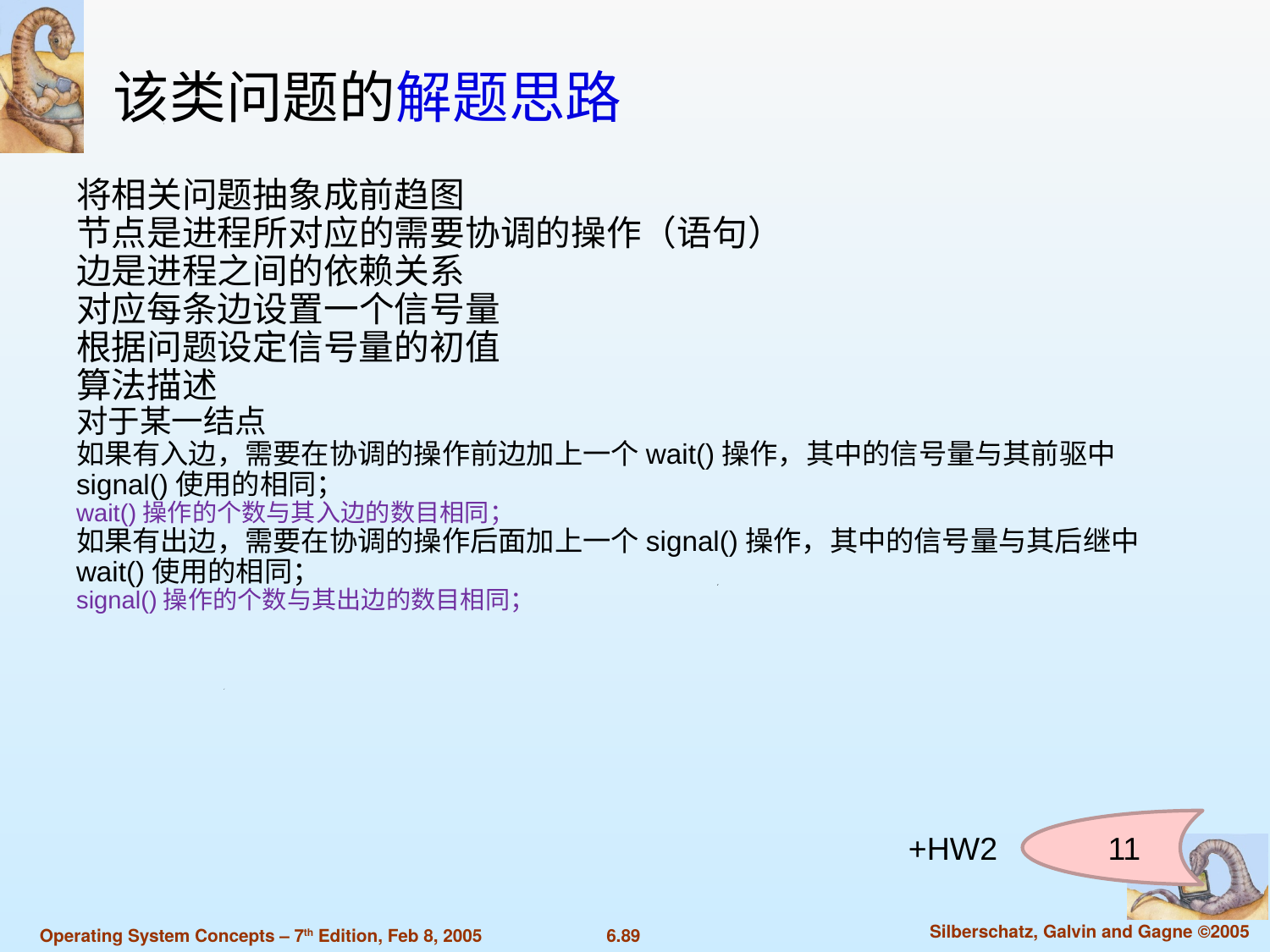

该类问题的解题思路
将相关问题抽象成前趋图
节点是进程所对应的需要协调的操作（语句）
边是进程之间的依赖关系
对应每条边设置一个信号量
根据问题设定信号量的初值
算法描述
对于某一结点
如果有入边，需要在协调的操作前边加上一个wait()操作，其中的信号量与其前驱中signal()使用的相同；
wait()操作的个数与其入边的数目相同；
如果有出边，需要在协调的操作后面加上一个signal()操作，其中的信号量与其后继中wait()使用的相同；
signal()操作的个数与其出边的数目相同；
11
+HW2